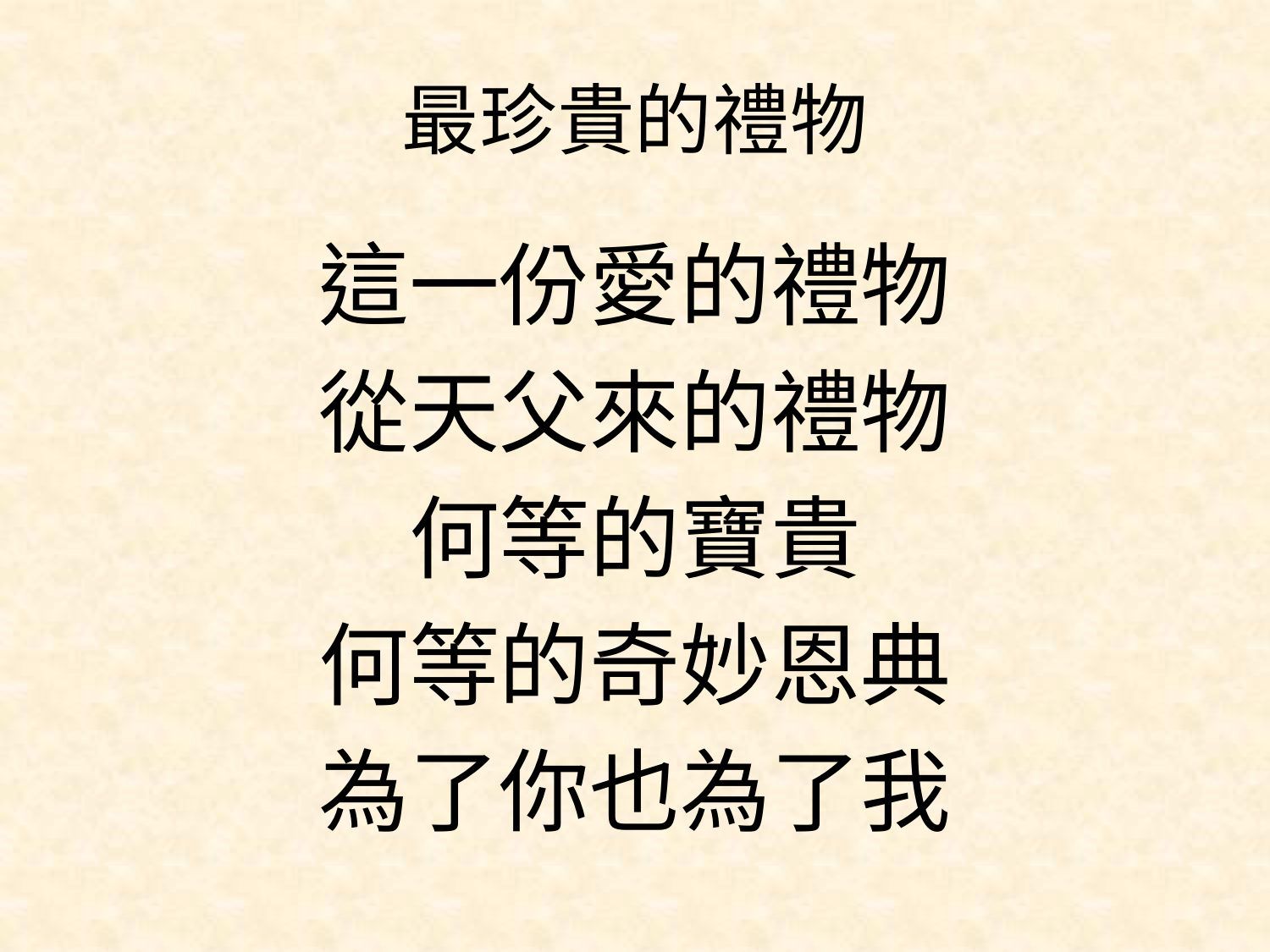

# 最珍貴的禮物
這一份愛的禮物
從天父來的禮物
何等的寶貴
何等的奇妙恩典
為了你也為了我